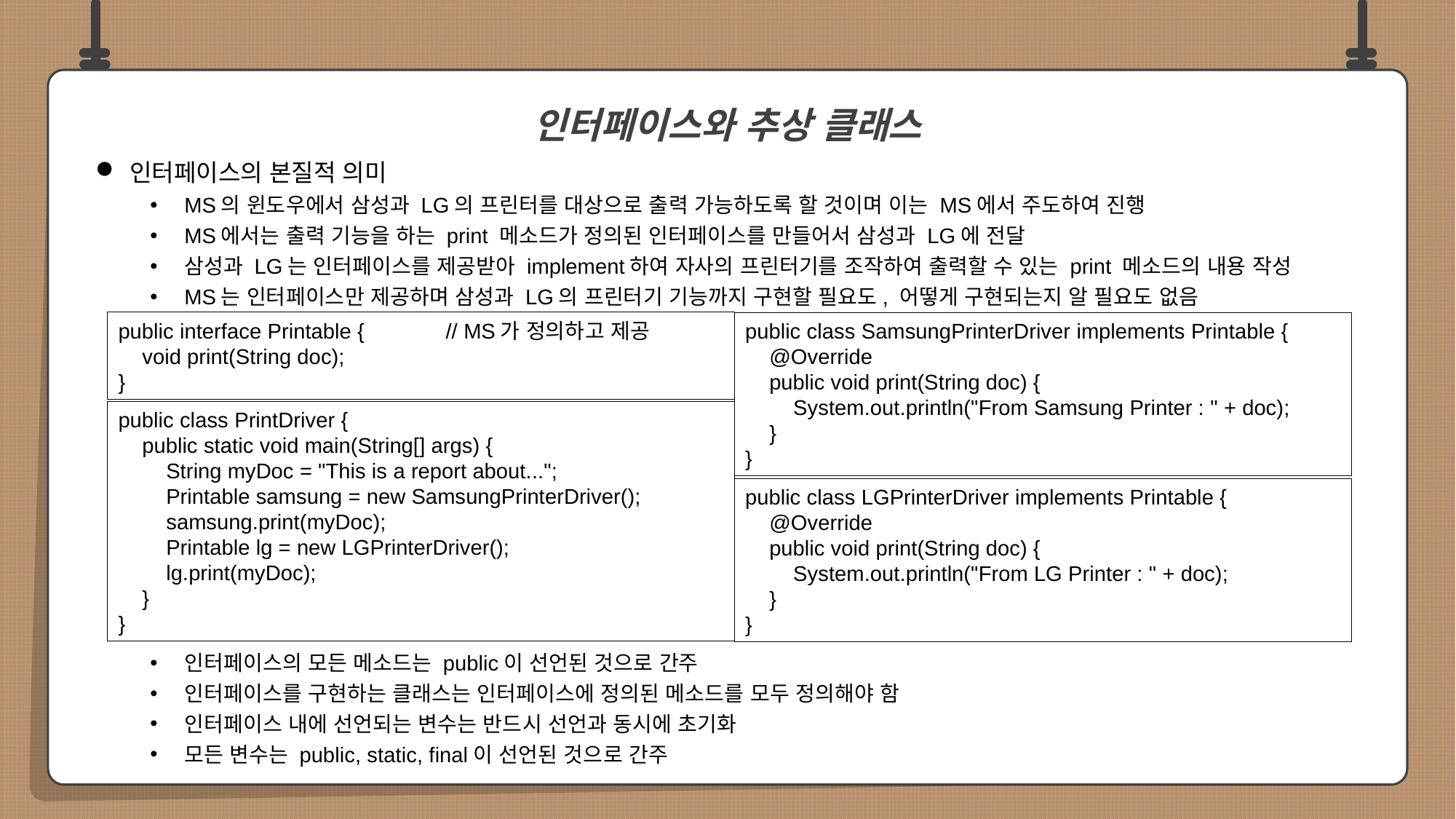

인터페이스의 본질적 의미
MS의 윈도우에서 삼성과 LG의 프린터를 대상으로 출력 가능하도록 할 것이며 이는 MS에서 주도하여 진행
MS에서는 출력 기능을 하는 print 메소드가 정의된 인터페이스를 만들어서 삼성과 LG에 전달
삼성과 LG는 인터페이스를 제공받아 implement하여 자사의 프린터기를 조작하여 출력할 수 있는 print 메소드의 내용 작성
MS는 인터페이스만 제공하며 삼성과 LG의 프린터기 기능까지 구현할 필요도, 어떻게 구현되는지 알 필요도 없음

인터페이스의 모든 메소드는 public이 선언된 것으로 간주
인터페이스를 구현하는 클래스는 인터페이스에 정의된 메소드를 모두 정의해야 함
인터페이스 내에 선언되는 변수는 반드시 선언과 동시에 초기화
모든 변수는 public, static, final이 선언된 것으로 간주

인터페이스와 추상 클래스

public interface Printable {	// MS가 정의하고 제공
    void print(String doc);
}
public class SamsungPrinterDriver implements Printable {
    @Override
    public void print(String doc) {
        System.out.println("From Samsung Printer : " + doc);
    }
}
public class PrintDriver {
    public static void main(String[] args) {
        String myDoc = "This is a report about...";
        Printable samsung = new SamsungPrinterDriver();
        samsung.print(myDoc);
        Printable lg = new LGPrinterDriver();
        lg.print(myDoc);
    }
}
public class LGPrinterDriver implements Printable {
    @Override
    public void print(String doc) {
        System.out.println("From LG Printer : " + doc);
    }
}